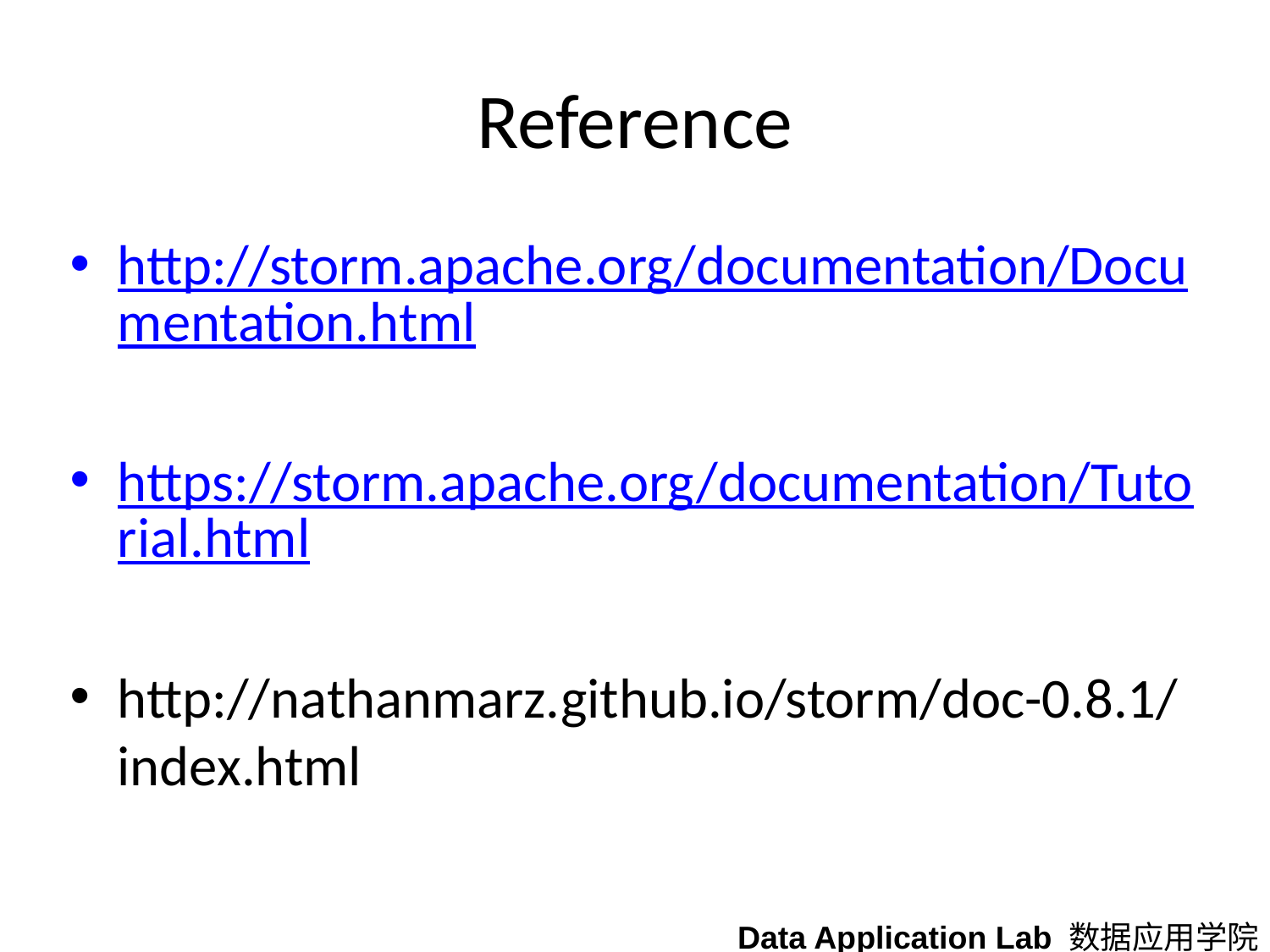

# Reference
http://storm.apache.org/documentation/Documentation.html

https://storm.apache.org/documentation/Tutorial.html

http://nathanmarz.github.io/storm/doc-0.8.1/index.html
Data Application Lab 数据应用学院